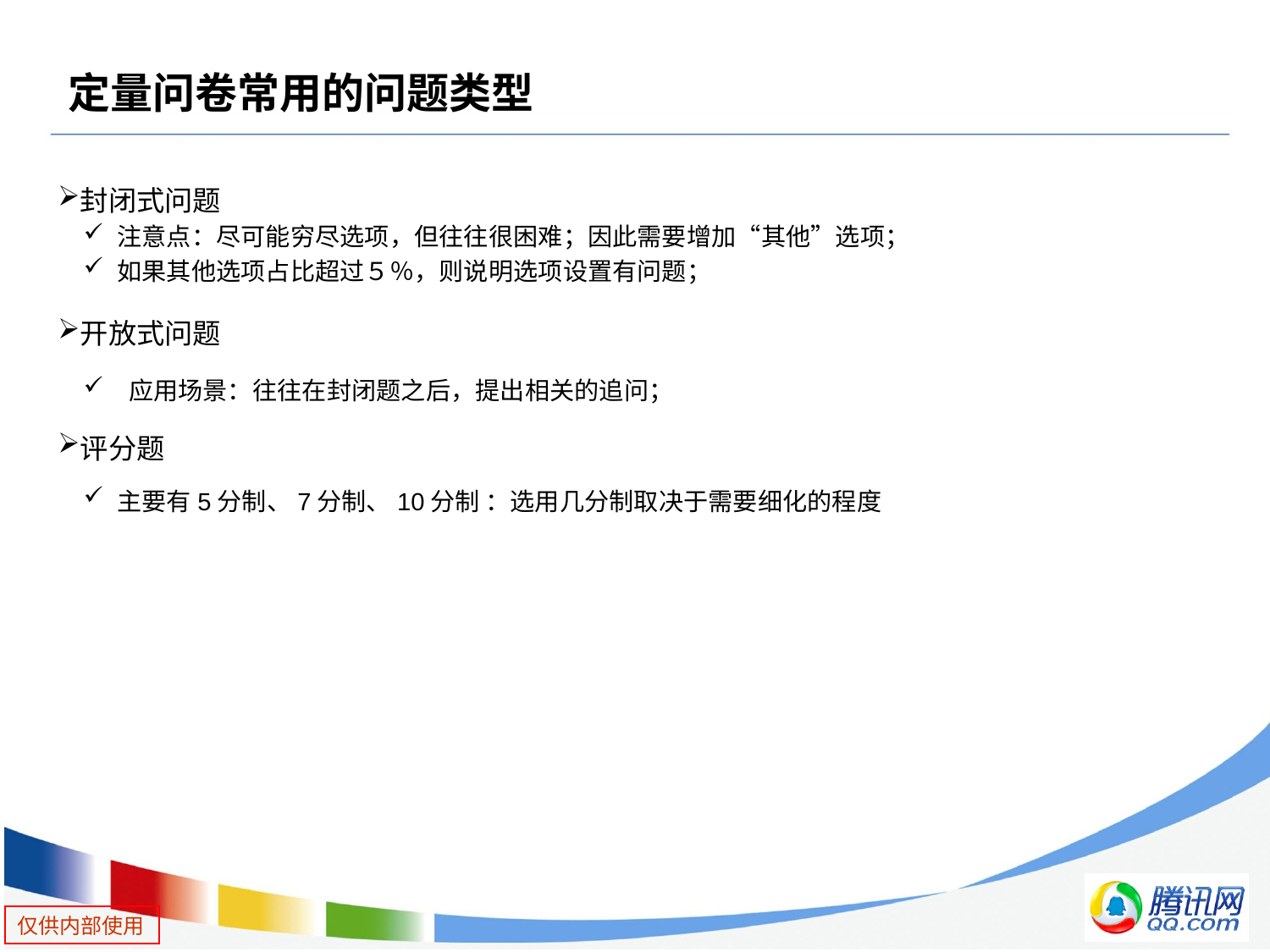

# 定量问卷常用的问题类型
封闭式问题
注意点：尽可能穷尽选项，但往往很困难；因此需要增加“其他”选项；
如果其他选项占比超过５％，则说明选项设置有问题；
开放式问题
 应用场景：往往在封闭题之后，提出相关的追问；
评分题
主要有5分制、7分制、10分制 ：选用几分制取决于需要细化的程度